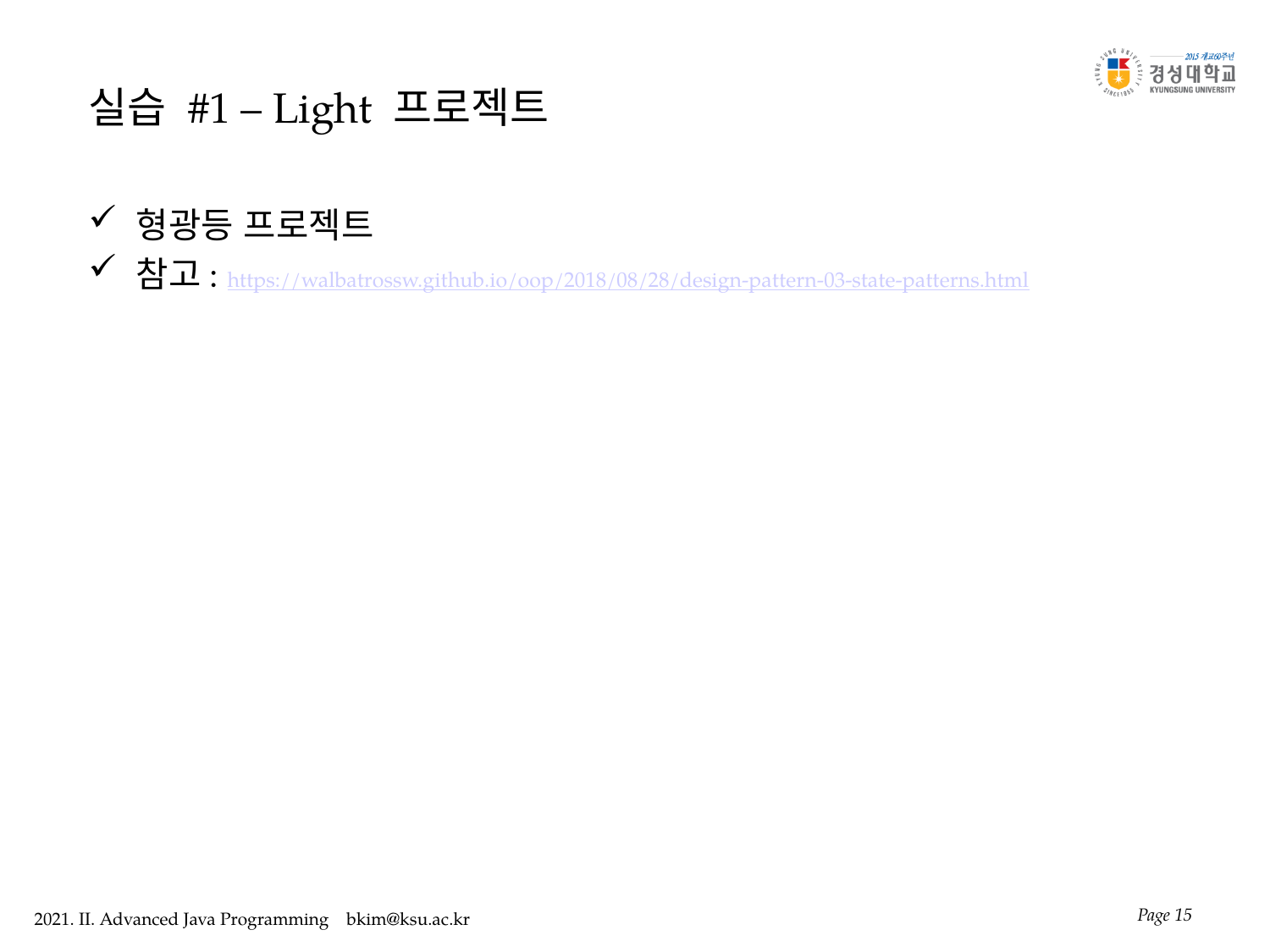

# 실습 #1 – Light 프로젝트
형광등 프로젝트
참고: https://walbatrossw.github.io/oop/2018/08/28/design-pattern-03-state-patterns.html

Page 15